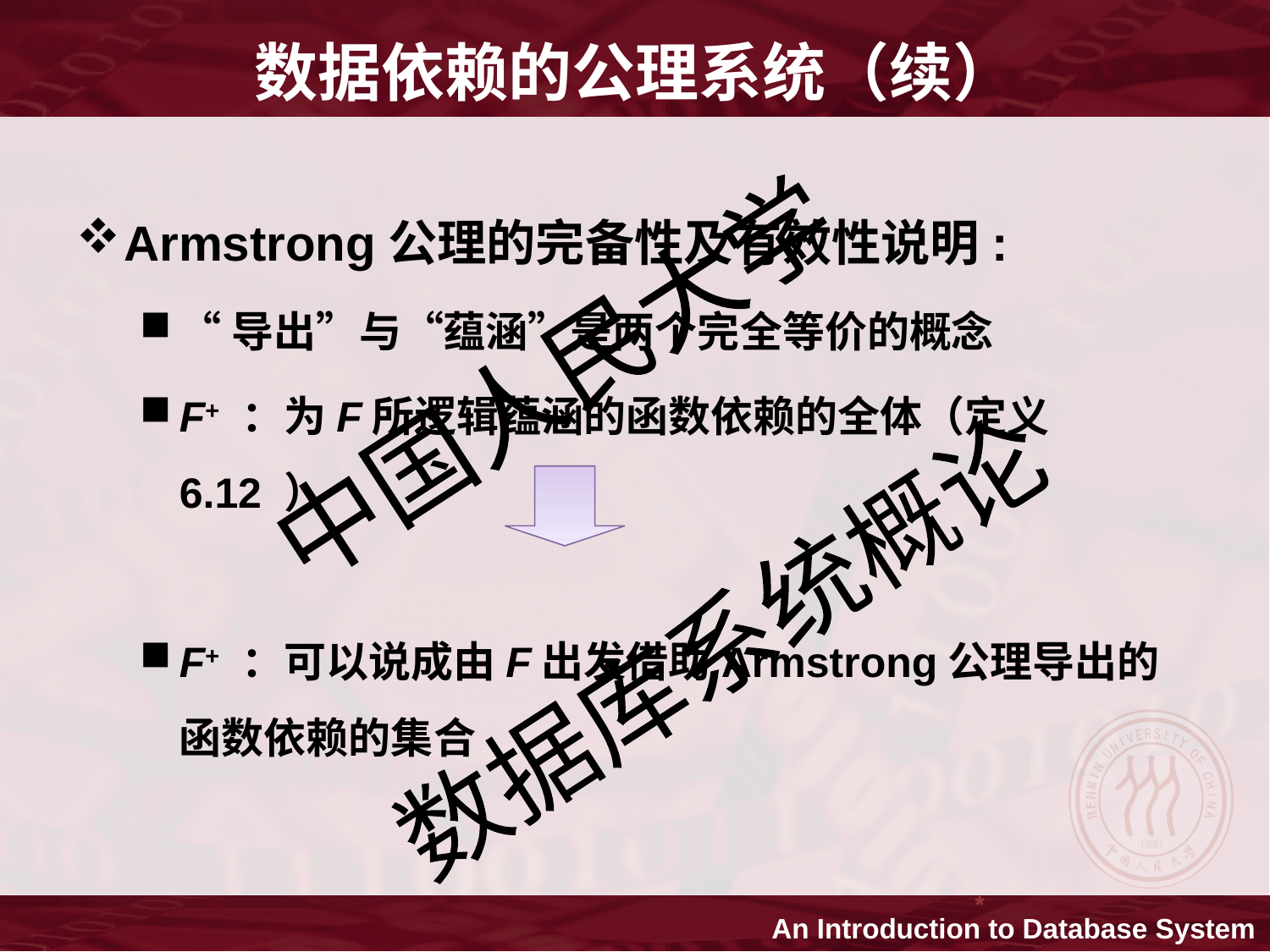

数据依赖的公理系统（续）
Armstrong公理的完备性及有效性说明:
“导出”与“蕴涵”是两个完全等价的概念
F+ ：为F所逻辑蕴涵的函数依赖的全体（定义6.12 ）

F+ ：可以说成由F出发借助Armstrong公理导出的函数依赖的集合

*